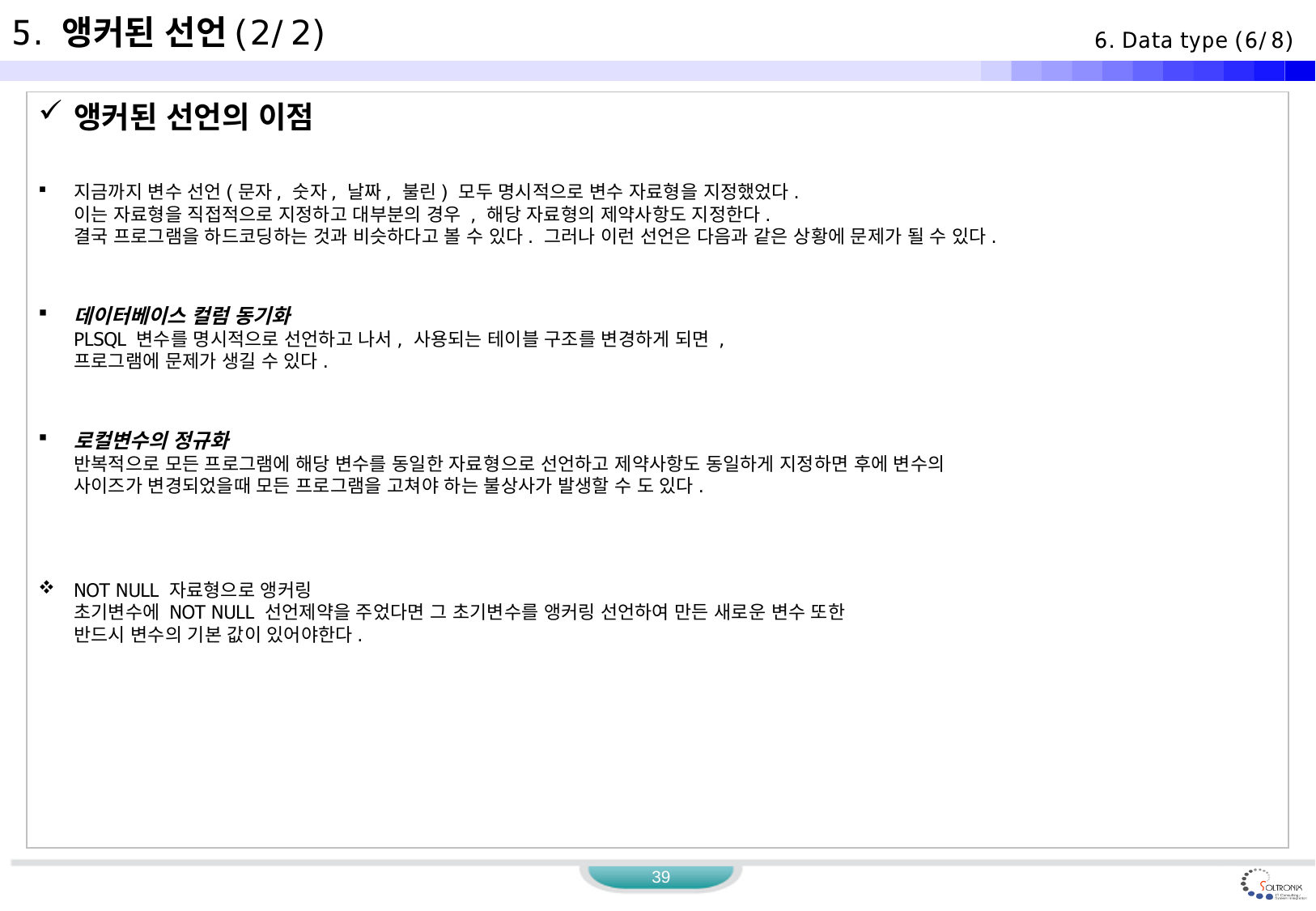

5. 앵커된 선언(2/2)
6. Data type (6/8)
앵커된 선언의 이점

지금까지 변수 선언(문자, 숫자, 날짜, 불린) 모두 명시적으로 변수 자료형을 지정했었다.
이는 자료형을 직접적으로 지정하고 대부분의 경우 , 해당 자료형의 제약사항도 지정한다.
결국 프로그램을 하드코딩하는 것과 비슷하다고 볼 수 있다. 그러나 이런 선언은 다음과 같은 상황에 문제가 될 수 있다.

데이터베이스 컬럼 동기화
PLSQL 변수를 명시적으로 선언하고 나서, 사용되는 테이블 구조를 변경하게 되면 ,
프로그램에 문제가 생길 수 있다.

로컬변수의 정규화
반복적으로 모든 프로그램에 해당 변수를 동일한 자료형으로 선언하고 제약사항도 동일하게 지정하면 후에 변수의
사이즈가 변경되었을때 모든 프로그램을 고쳐야 하는 불상사가 발생할 수 도 있다.

NOT NULL 자료형으로 앵커링
초기변수에 NOT NULL 선언제약을 주었다면 그 초기변수를 앵커링 선언하여 만든 새로운 변수 또한
반드시 변수의 기본 값이 있어야한다.